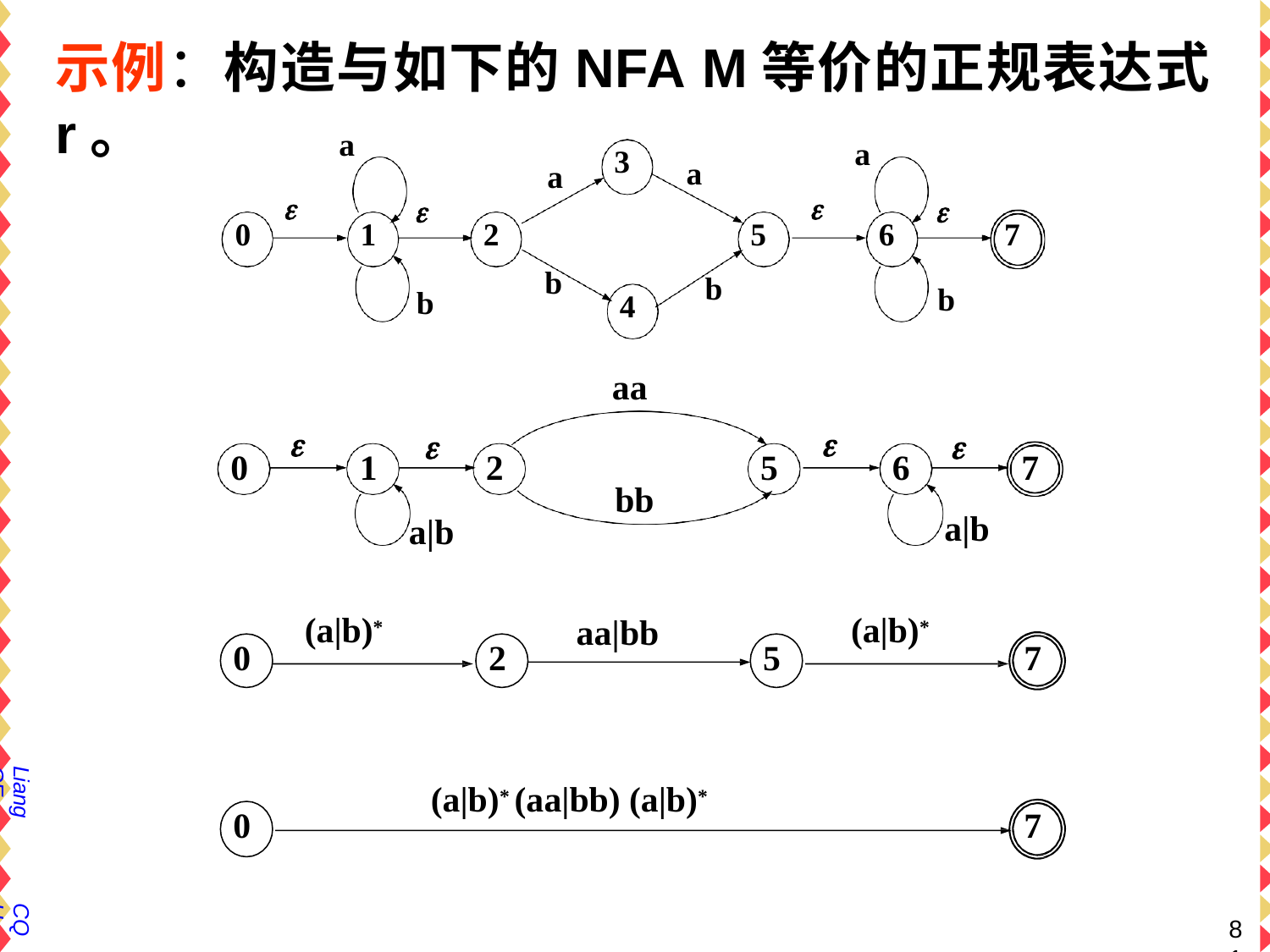

# 示例：构造与如下的NFA M等价的正规表达式r。
a
a

3
a
a
ε
ε
ε
ε
0
1
2
5
6
7
b
b
b
b
4
aa

ε
ε
ε
ε
0
1
2
5
6
7
bb
a|b
a|b
(a|b)*
(a|b)*
aa|bb

0
2
5
7

Liang GE
(a|b)* (aa|bb) (a|b)*

0
7

CQU
81